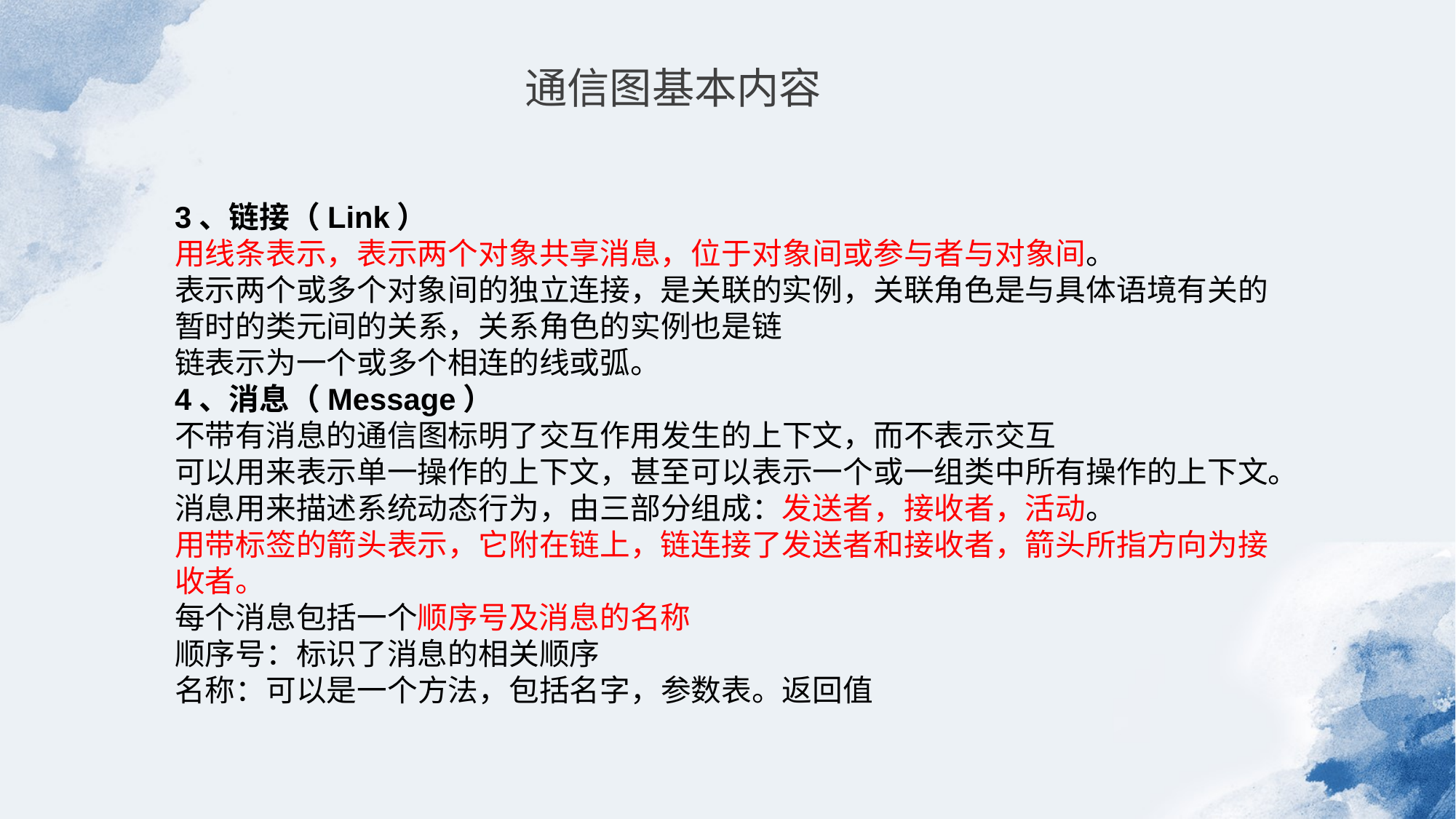

通信图基本内容

3、链接（Link）
用线条表示，表示两个对象共享消息，位于对象间或参与者与对象间。
表示两个或多个对象间的独立连接，是关联的实例，关联角色是与具体语境有关的暂时的类元间的关系，关系角色的实例也是链
链表示为一个或多个相连的线或弧。
4、消息（Message）
不带有消息的通信图标明了交互作用发生的上下文，而不表示交互
可以用来表示单一操作的上下文，甚至可以表示一个或一组类中所有操作的上下文。
消息用来描述系统动态行为，由三部分组成：发送者，接收者，活动。
用带标签的箭头表示，它附在链上，链连接了发送者和接收者，箭头所指方向为接收者。
每个消息包括一个顺序号及消息的名称
顺序号：标识了消息的相关顺序
名称：可以是一个方法，包括名字，参数表。返回值